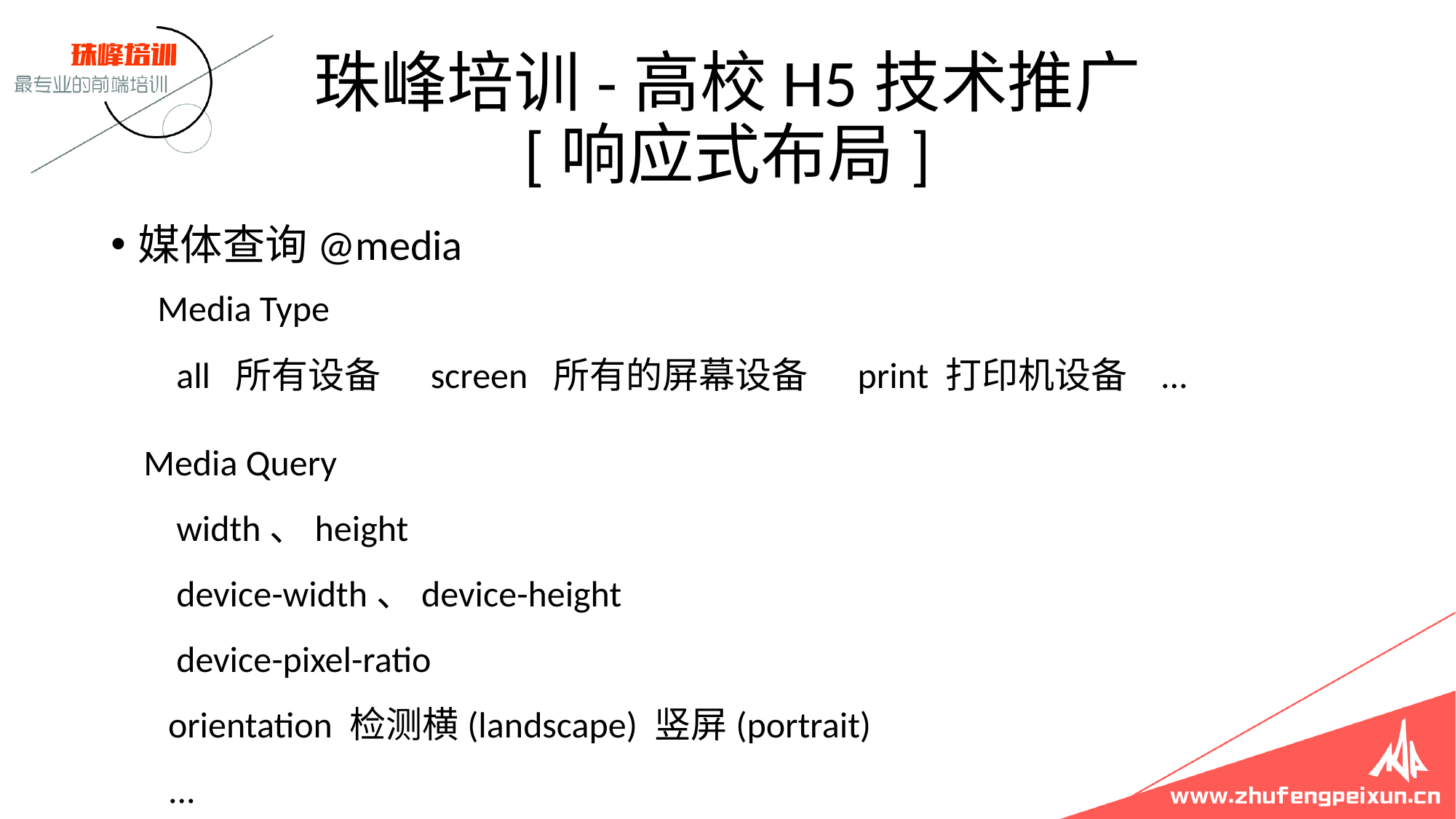

# 珠峰培训-高校H5技术推广 [响应式布局]
媒体查询@media
     Media Type
        all  所有设备     screen  所有的屏幕设备     print 打印机设备   ...
    Media Query
        width、height
        device-width、device-height
        device-pixel-ratio
       orientation 检测横(landscape) 竖屏(portrait)
       ...